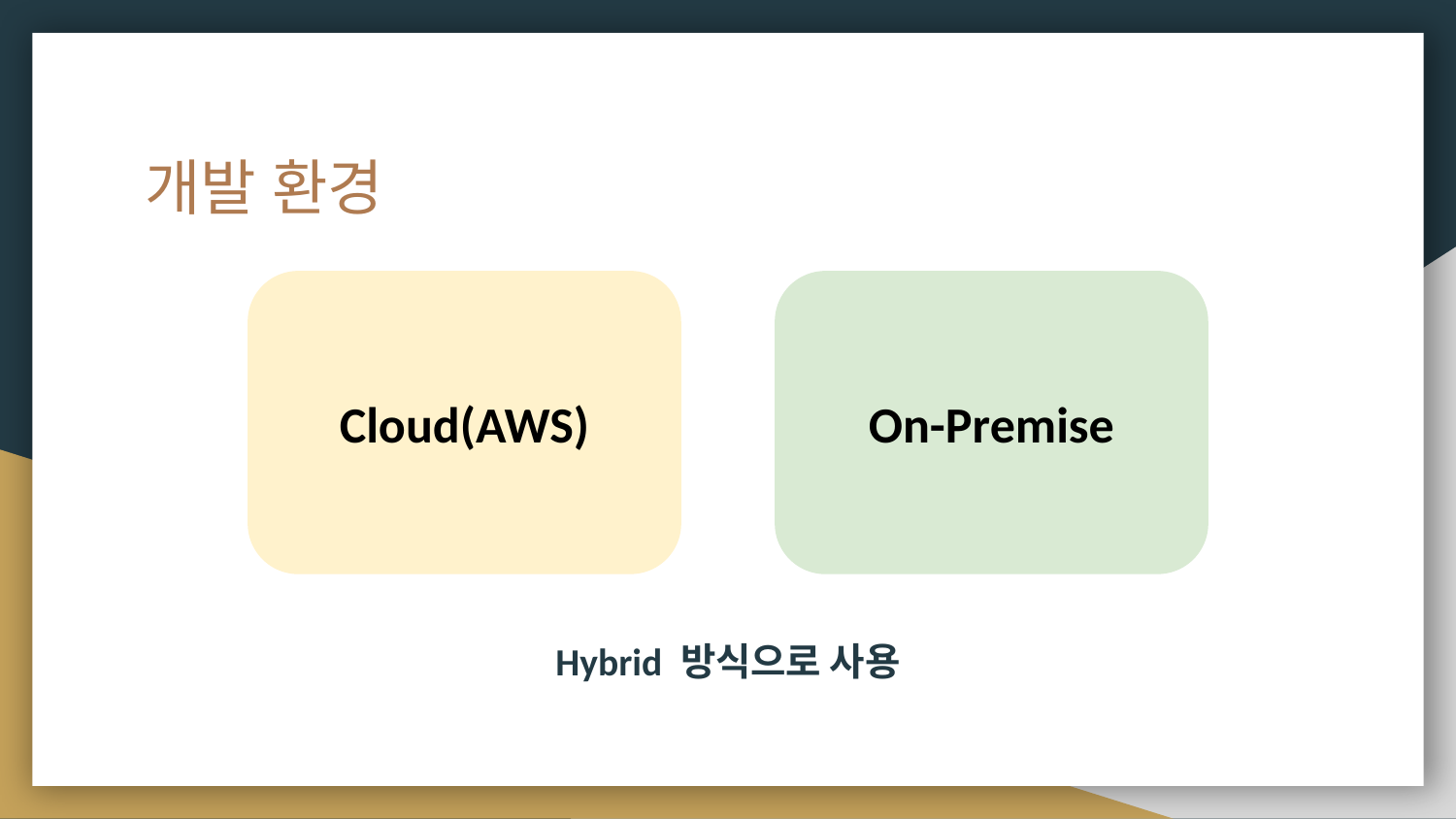

# 개발 환경
Cloud(AWS)
On-Premise
Hybrid 방식으로 사용